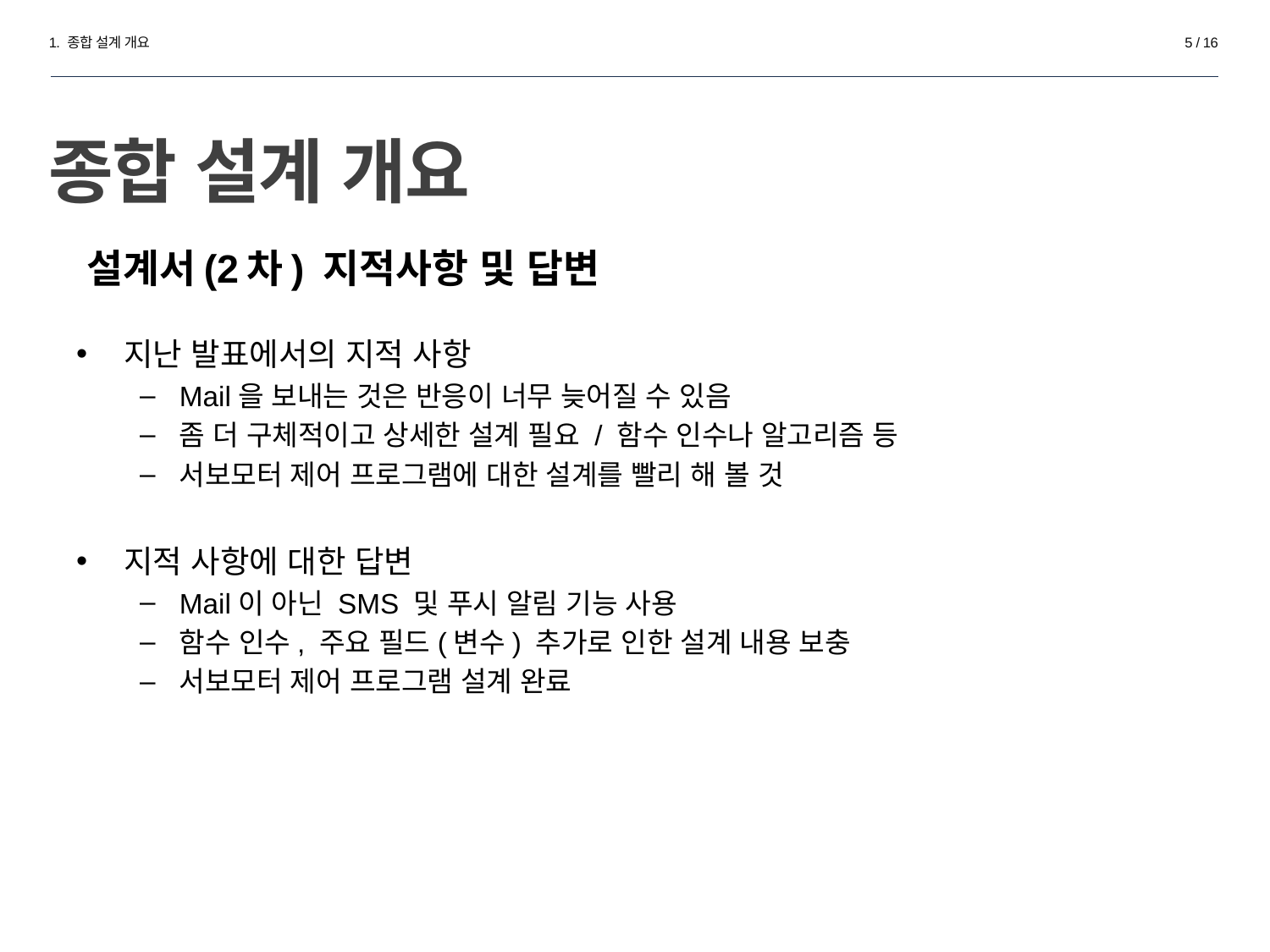

1. 종합 설계 개요
5 / 16
# 종합 설계 개요
 설계서(2차) 지적사항 및 답변

지난 발표에서의 지적 사항
Mail을 보내는 것은 반응이 너무 늦어질 수 있음
좀 더 구체적이고 상세한 설계 필요 / 함수 인수나 알고리즘 등
서보모터 제어 프로그램에 대한 설계를 빨리 해 볼 것

지적 사항에 대한 답변
Mail이 아닌 SMS 및 푸시 알림 기능 사용
함수 인수, 주요 필드(변수) 추가로 인한 설계 내용 보충
서보모터 제어 프로그램 설계 완료